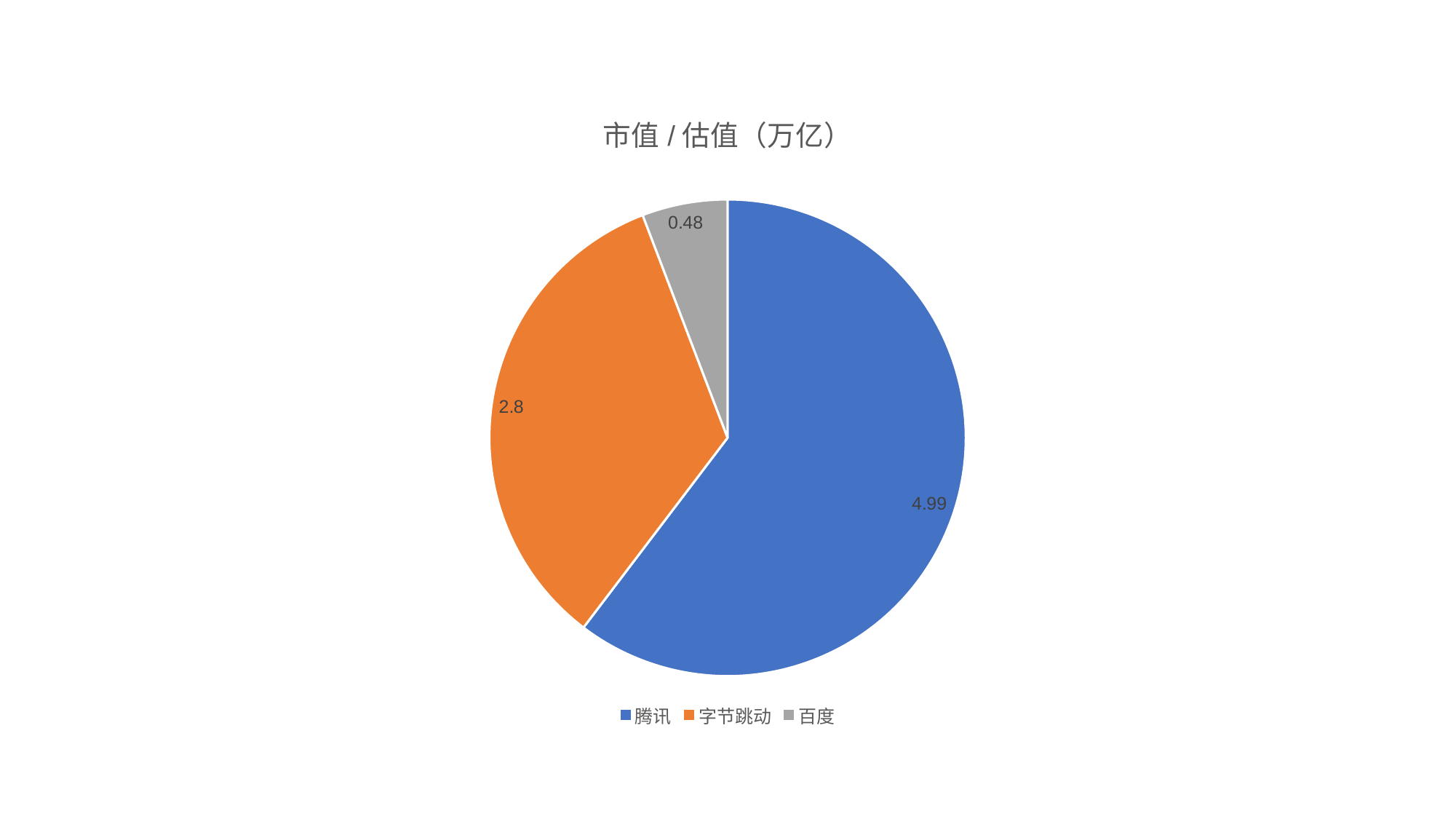

### Chart:

| Category | 市值/估值（万亿） |
|---|---|
| 腾讯 | 4.99 |
| 字节跳动 | 2.8 |
| 百度 | 0.48 |